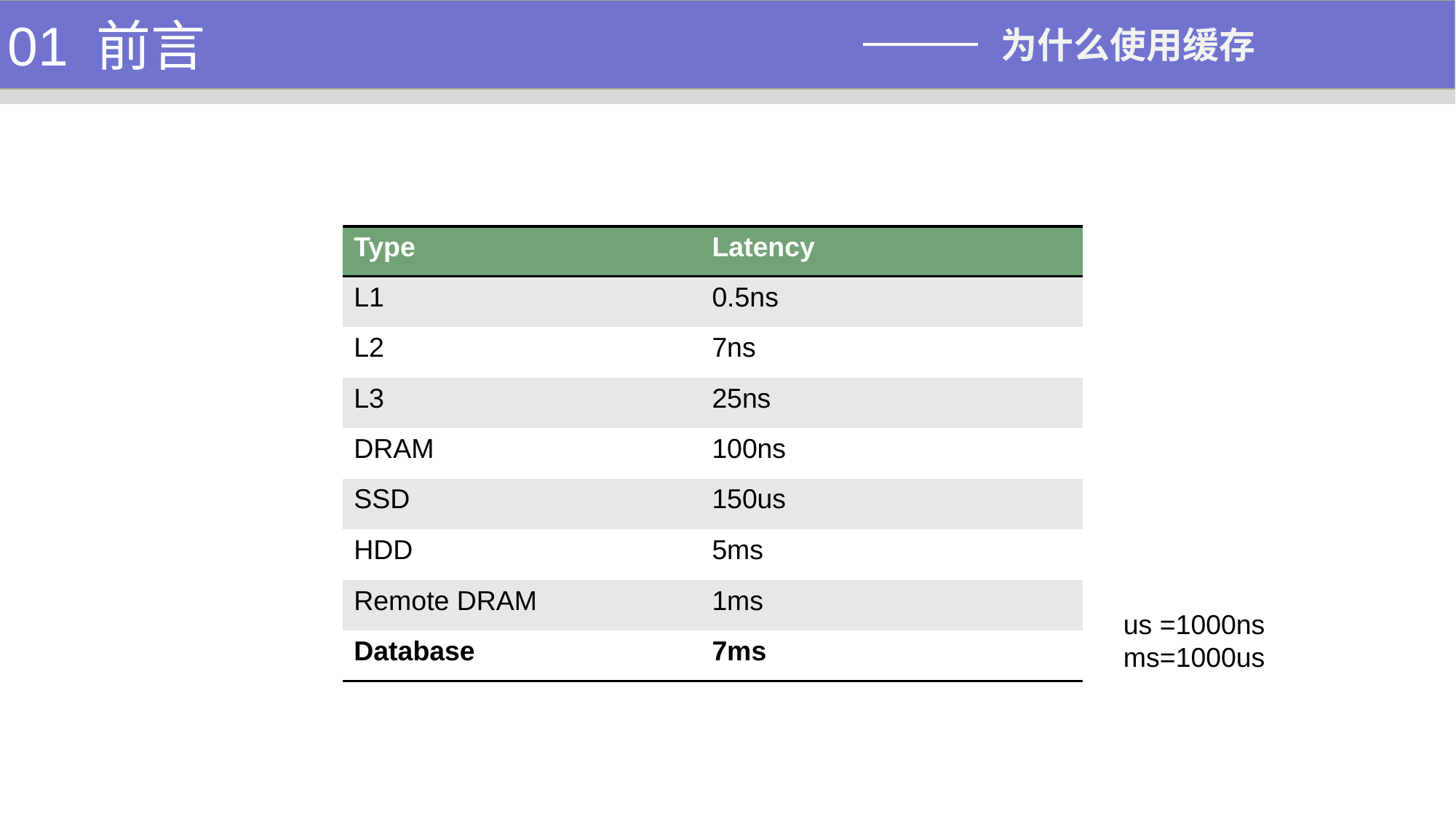

01 前言
1、功能介绍
为什么使用缓存
| Type | Latency |
| --- | --- |
| L1 | 0.5ns |
| L2 | 7ns |
| L3 | 25ns |
| DRAM | 100ns |
| SSD | 150us |
| HDD | 5ms |
| Remote DRAM | 1ms |
| Database | 7ms |
us =1000ns
ms=1000us